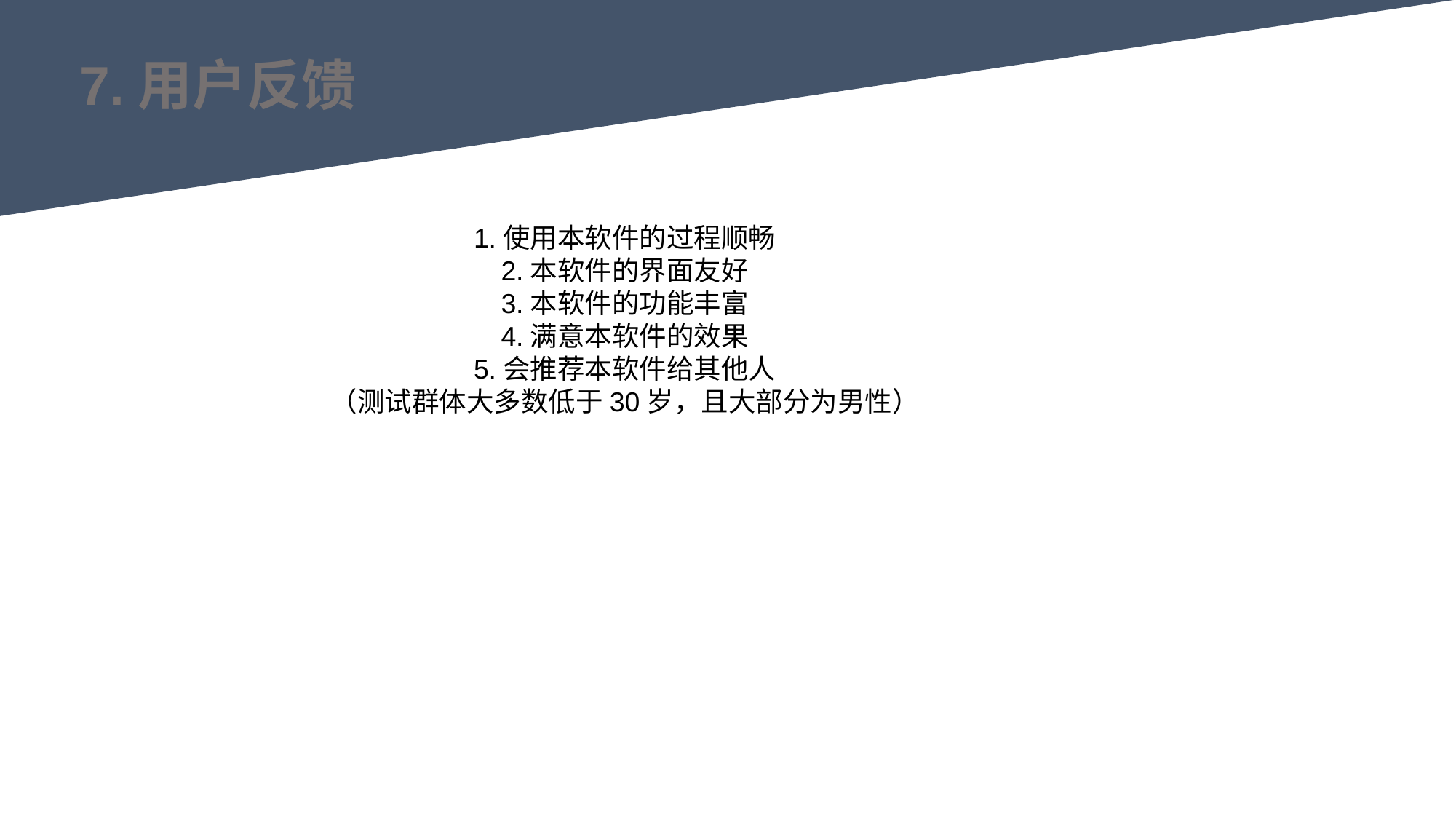

7.用户反馈
1.使用本软件的过程顺畅
2.本软件的界面友好
3.本软件的功能丰富
4.满意本软件的效果
5.会推荐本软件给其他人
（测试群体大多数低于30岁，且大部分为男性）